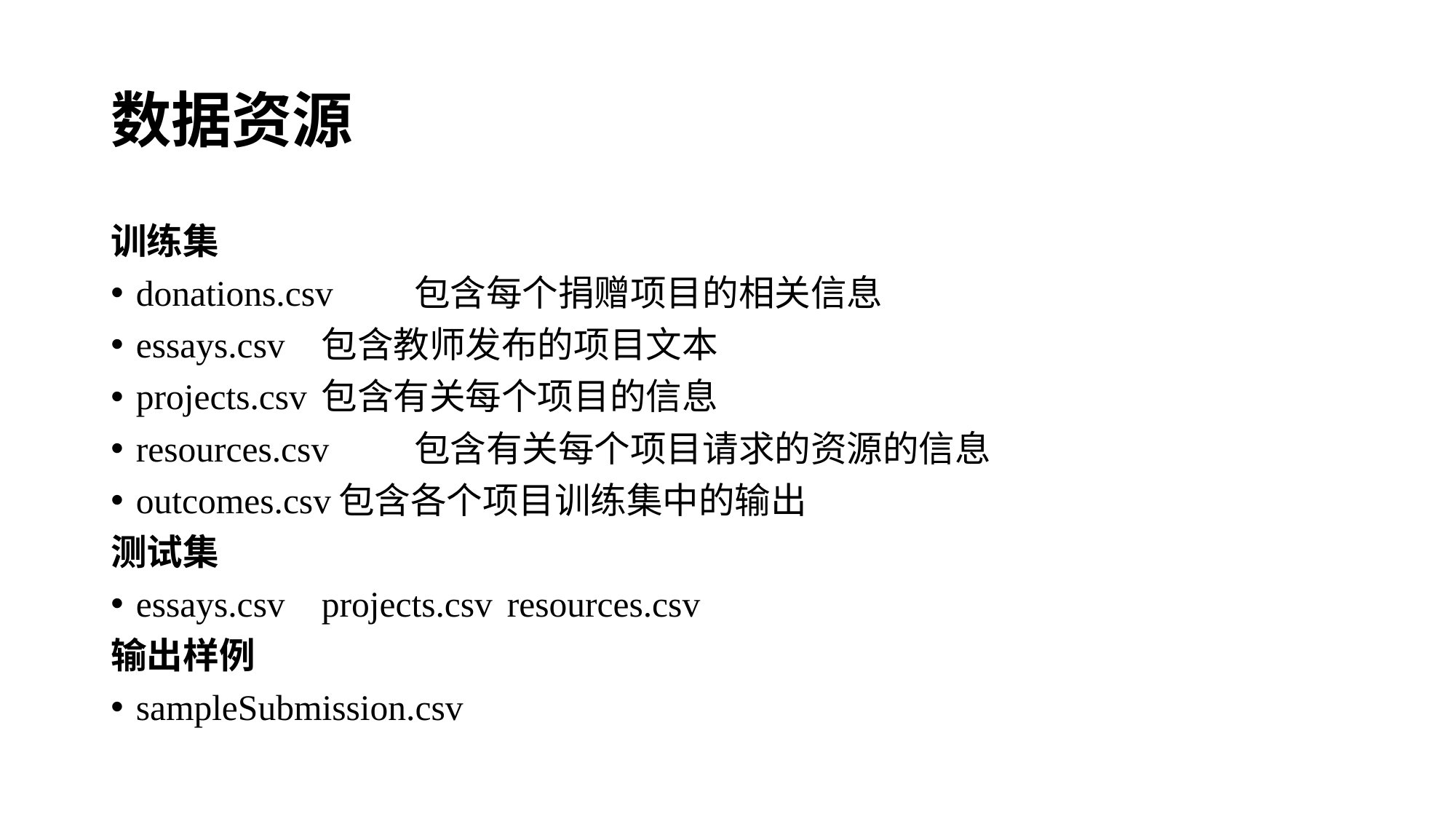

# 数据资源
训练集
donations.csv	包含每个捐赠项目的相关信息
essays.csv	包含教师发布的项目文本
projects.csv	包含有关每个项目的信息
resources.csv	包含有关每个项目请求的资源的信息
outcomes.csv包含各个项目训练集中的输出
测试集
essays.csv	projects.csv	resources.csv
输出样例
sampleSubmission.csv